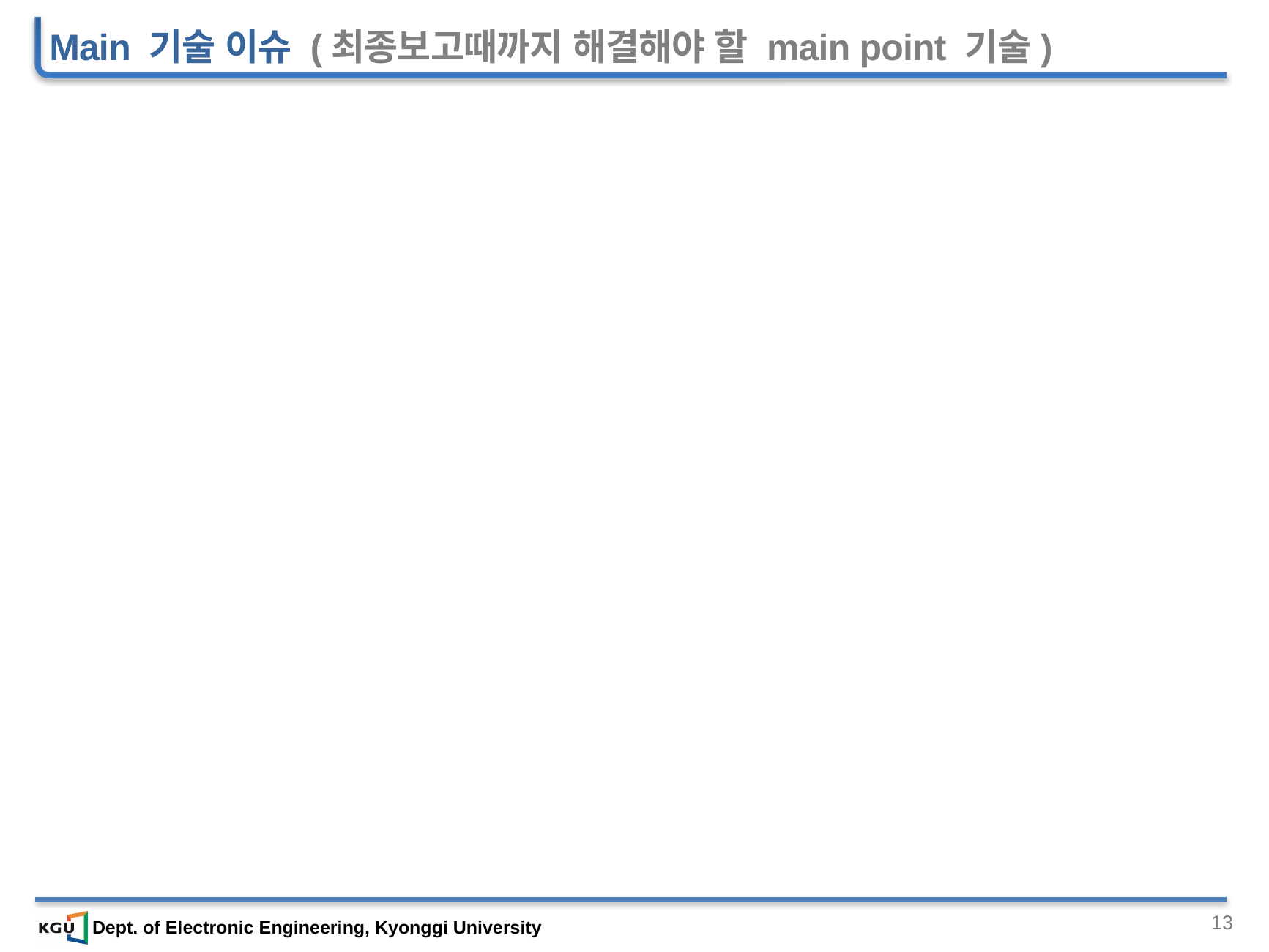

Main 기술 이슈 (최종보고때까지 해결해야 할 main point 기술)